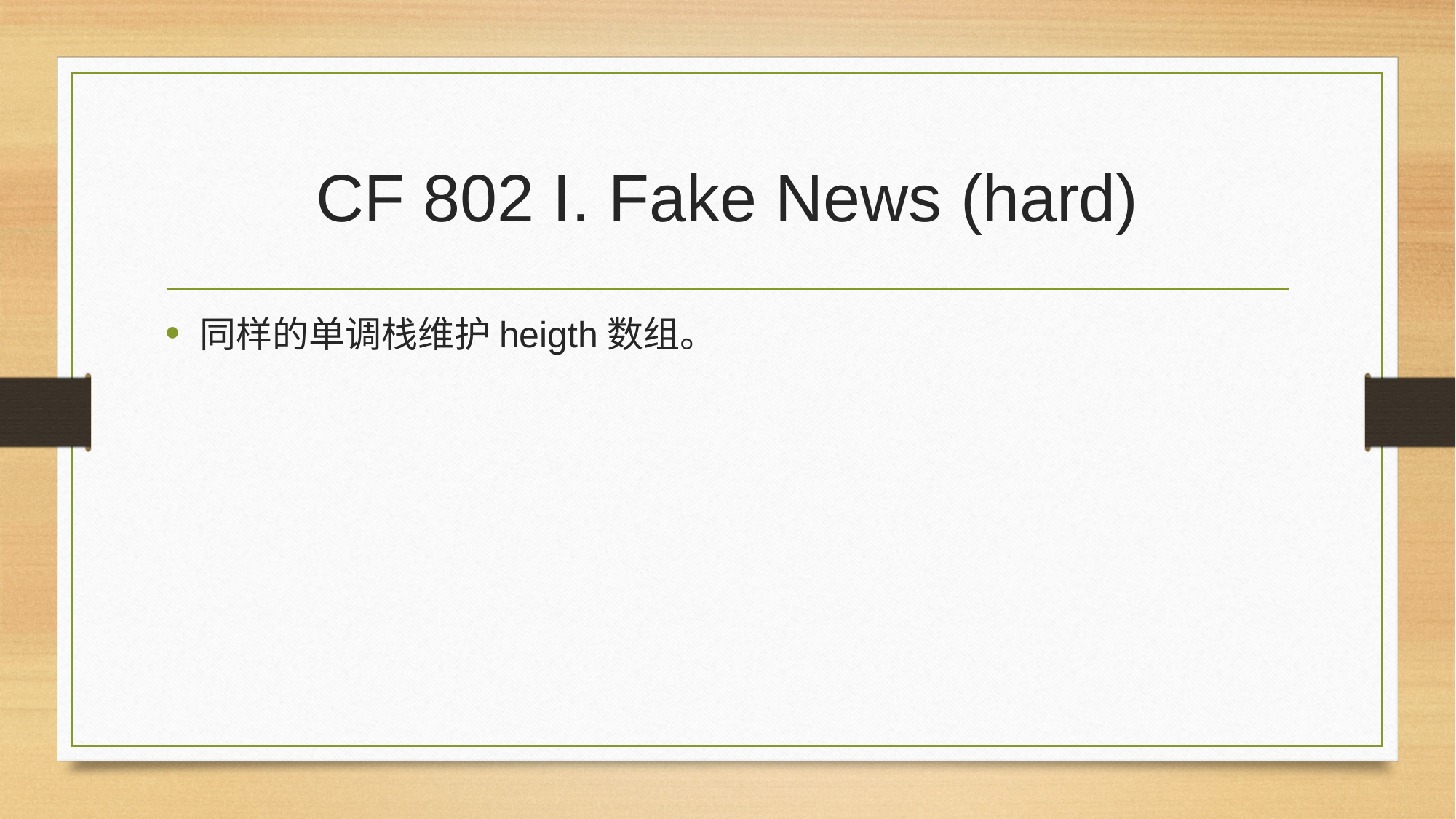

# CF 802 I. Fake News (hard)
同样的单调栈维护heigth数组。